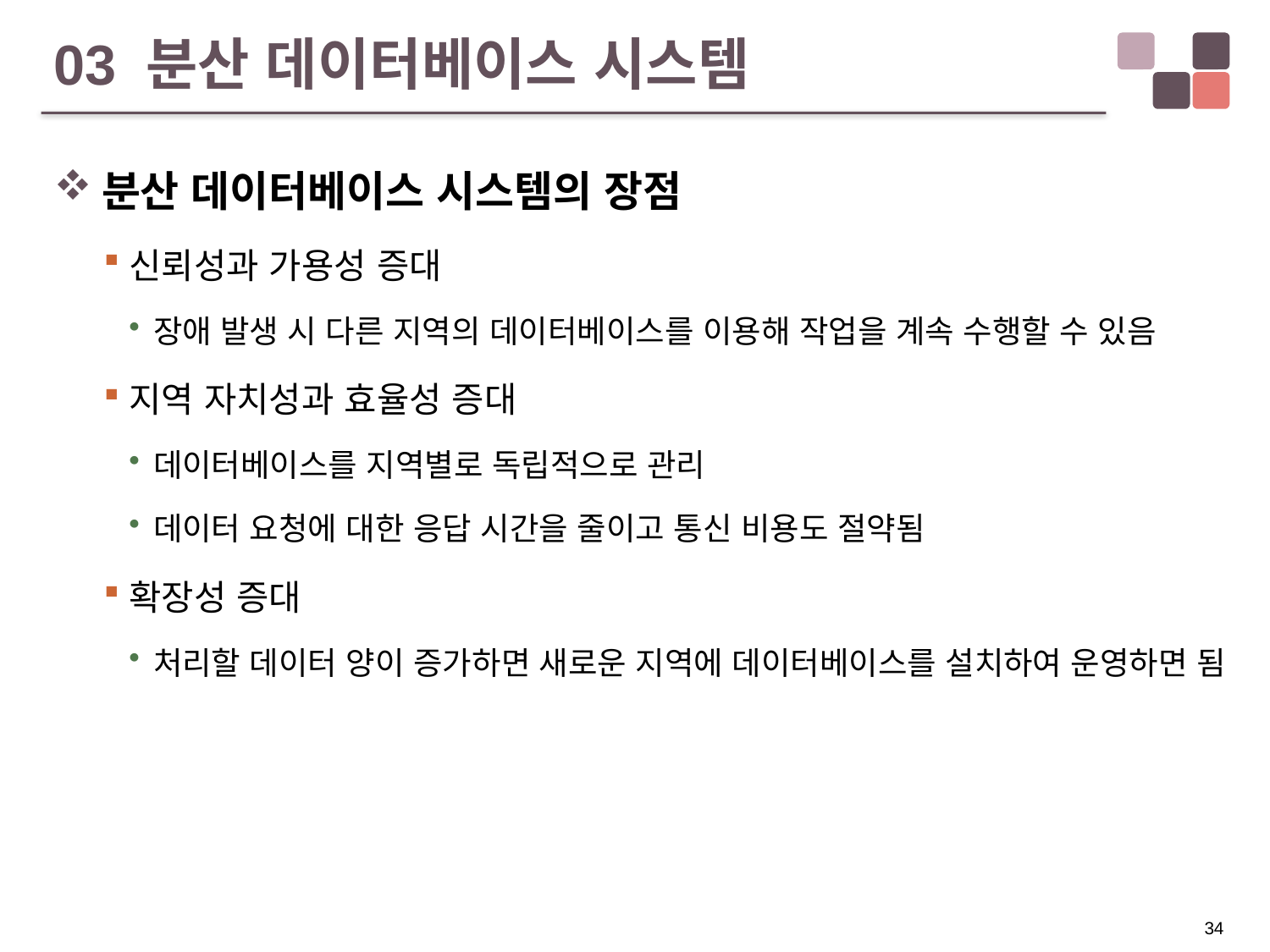

# 03 분산 데이터베이스 시스템
분산 데이터베이스 시스템의 장점
신뢰성과 가용성 증대
장애 발생 시 다른 지역의 데이터베이스를 이용해 작업을 계속 수행할 수 있음
지역 자치성과 효율성 증대
데이터베이스를 지역별로 독립적으로 관리
데이터 요청에 대한 응답 시간을 줄이고 통신 비용도 절약됨
확장성 증대
처리할 데이터 양이 증가하면 새로운 지역에 데이터베이스를 설치하여 운영하면 됨